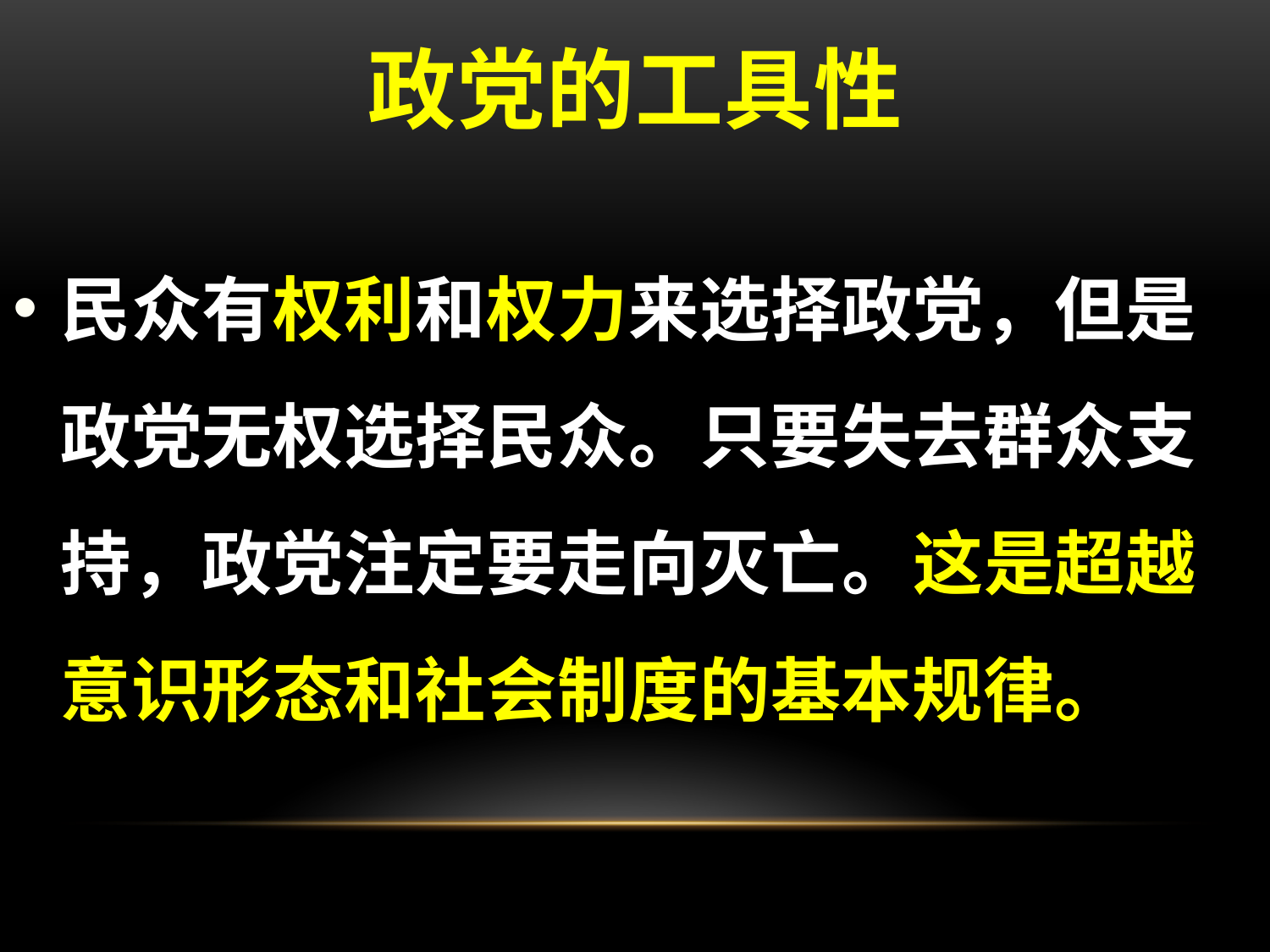

# 政党的工具性
民众有权利和权力来选择政党，但是政党无权选择民众。只要失去群众支持，政党注定要走向灭亡。这是超越意识形态和社会制度的基本规律。